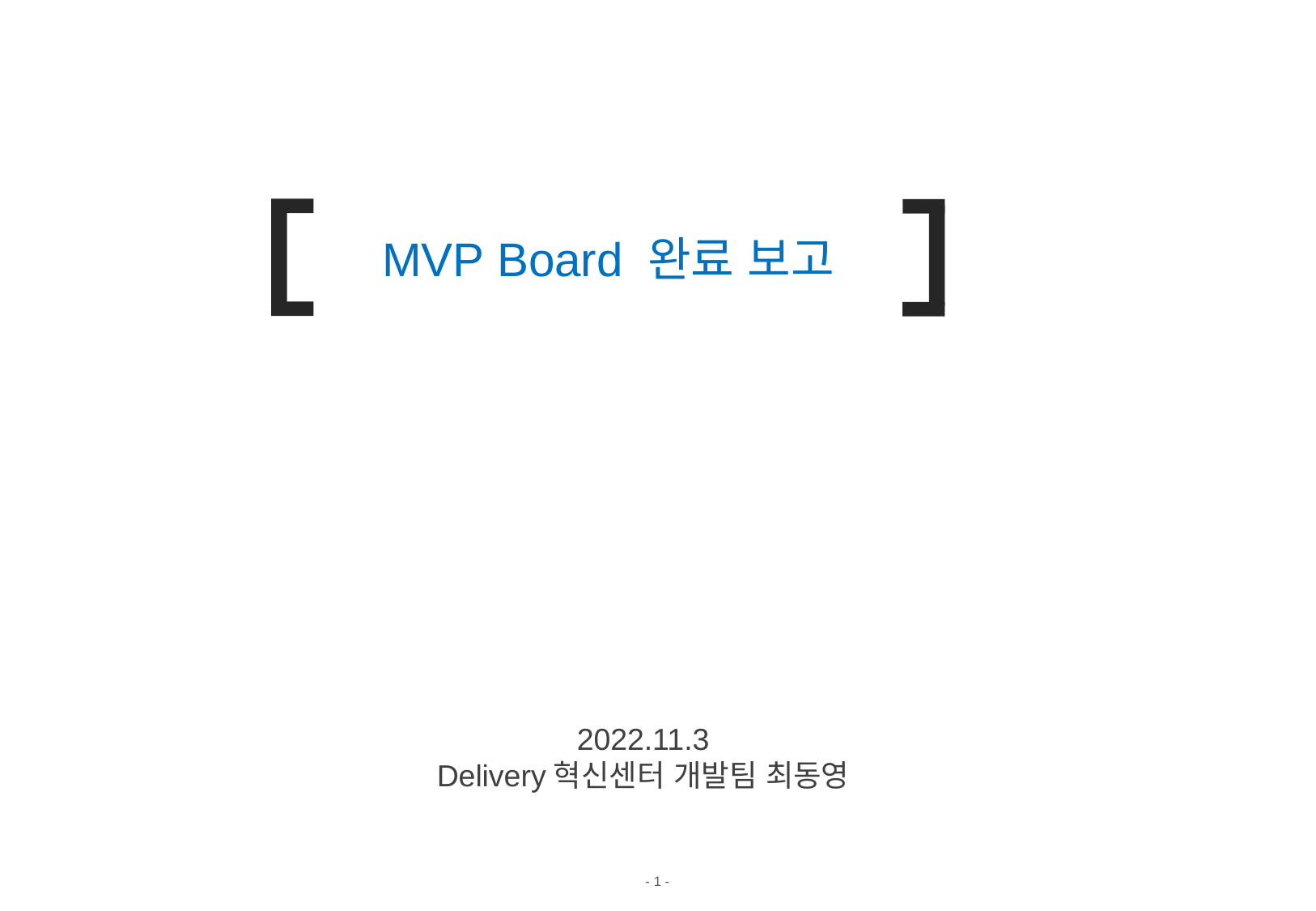

MVP Board 완료 보고
2022.11.3
Delivery혁신센터 개발팀 최동영